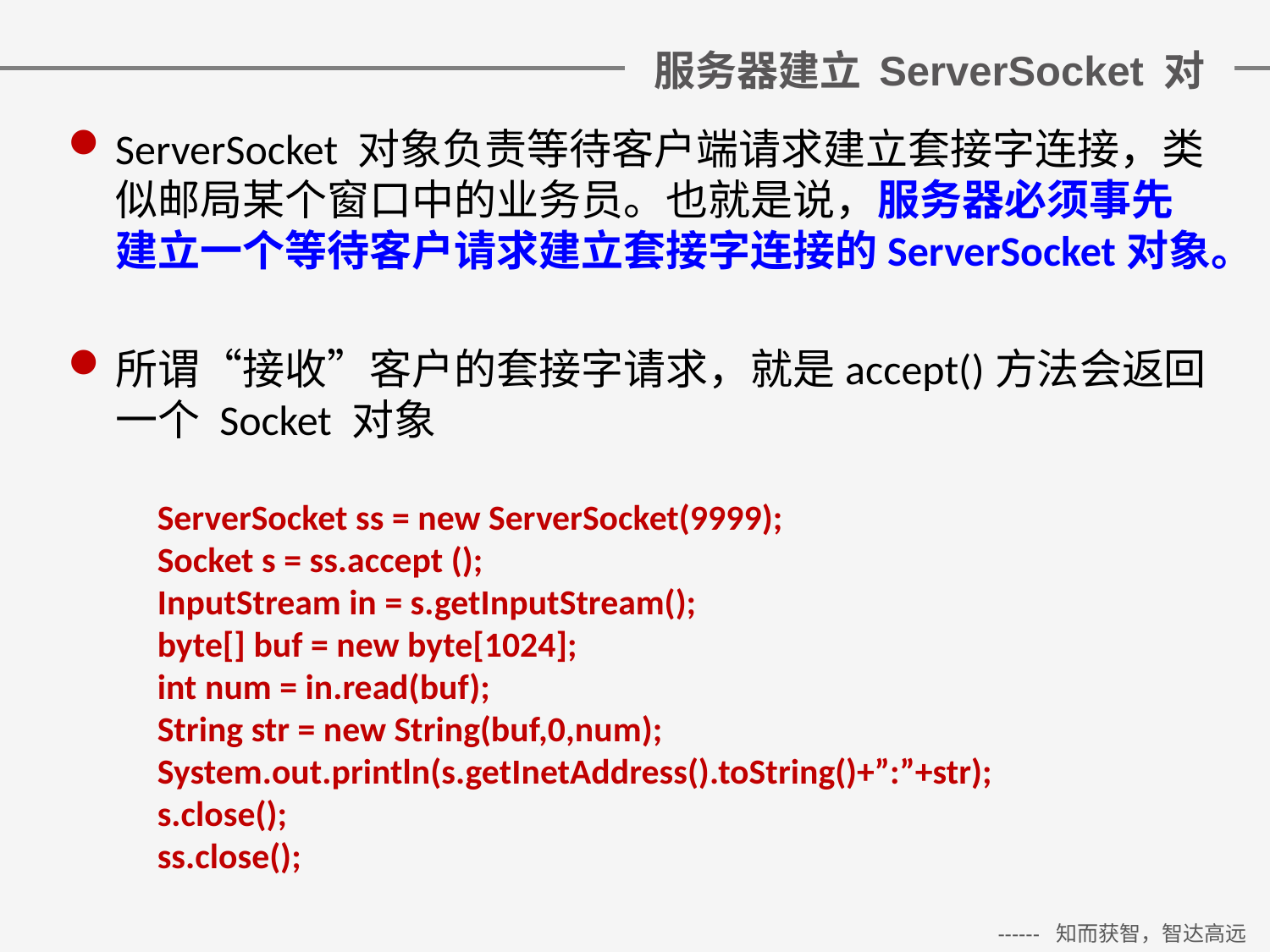

# 服务器建立 ServerSocket 对
ServerSocket 对象负责等待客户端请求建立套接字连接，类似邮局某个窗口中的业务员。也就是说，服务器必须事先建立一个等待客户请求建立套接字连接的ServerSocket对象。

所谓“接收”客户的套接字请求，就是accept()方法会返回一个 Socket 对象

ServerSocket ss = new ServerSocket(9999);
Socket s = ss.accept ();
InputStream in = s.getInputStream();
byte[] buf = new byte[1024];
int num = in.read(buf);
String str = new String(buf,0,num);
System.out.println(s.getInetAddress().toString()+”:”+str);
s.close();
ss.close();